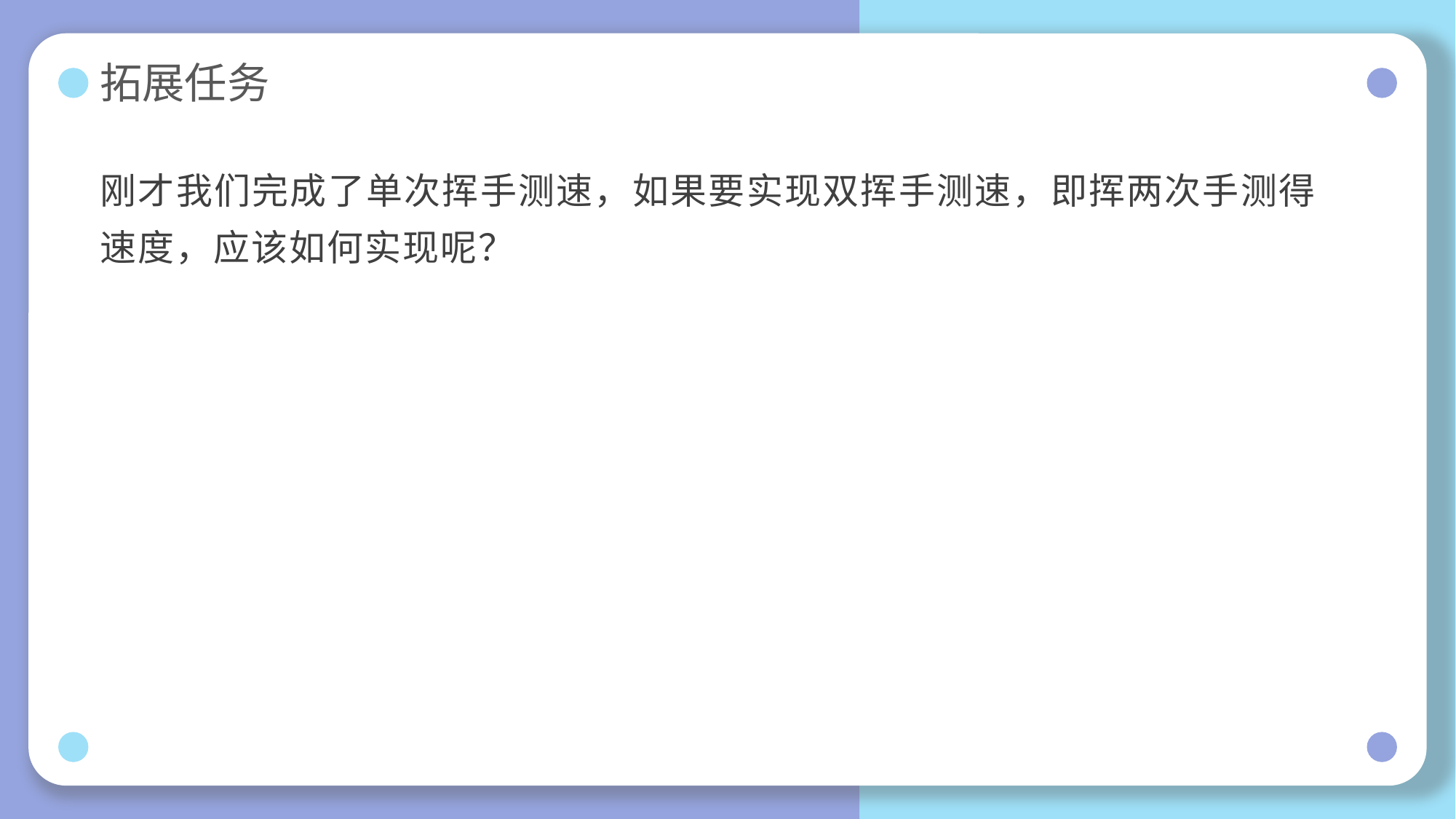

# 拓展任务
刚才我们完成了单次挥手测速，如果要实现双挥手测速，即挥两次手测得速度，应该如何实现呢？